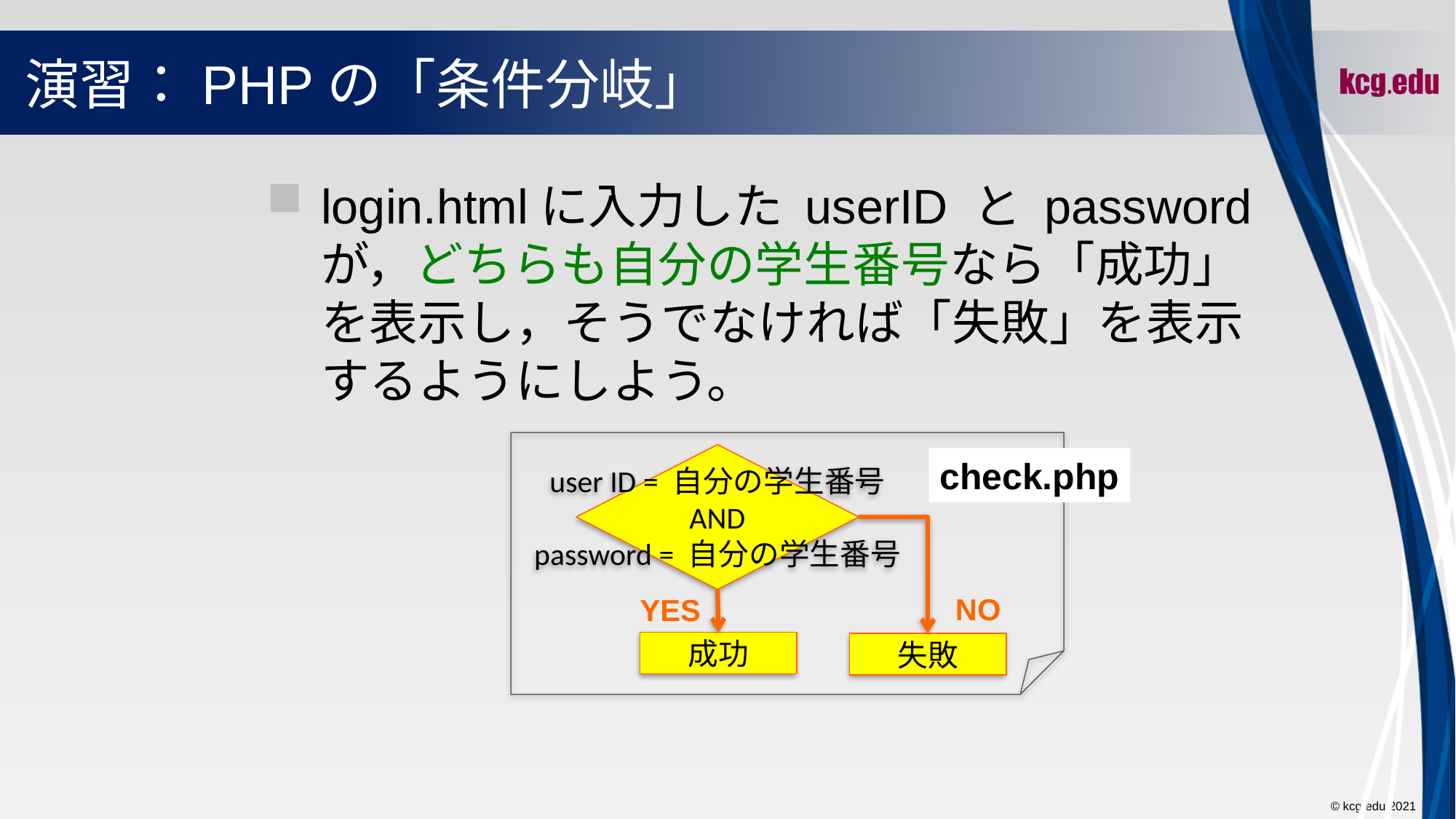

# 演習：PHPの「条件分岐」
login.htmlに入力した userID と password が，どちらも自分の学生番号なら「成功」を表示し，そうでなければ「失敗」を表示するようにしよう。

user ID = 自分の学生番号
AND
password = 自分の学生番号
check.php
NO
YES
成功
失敗